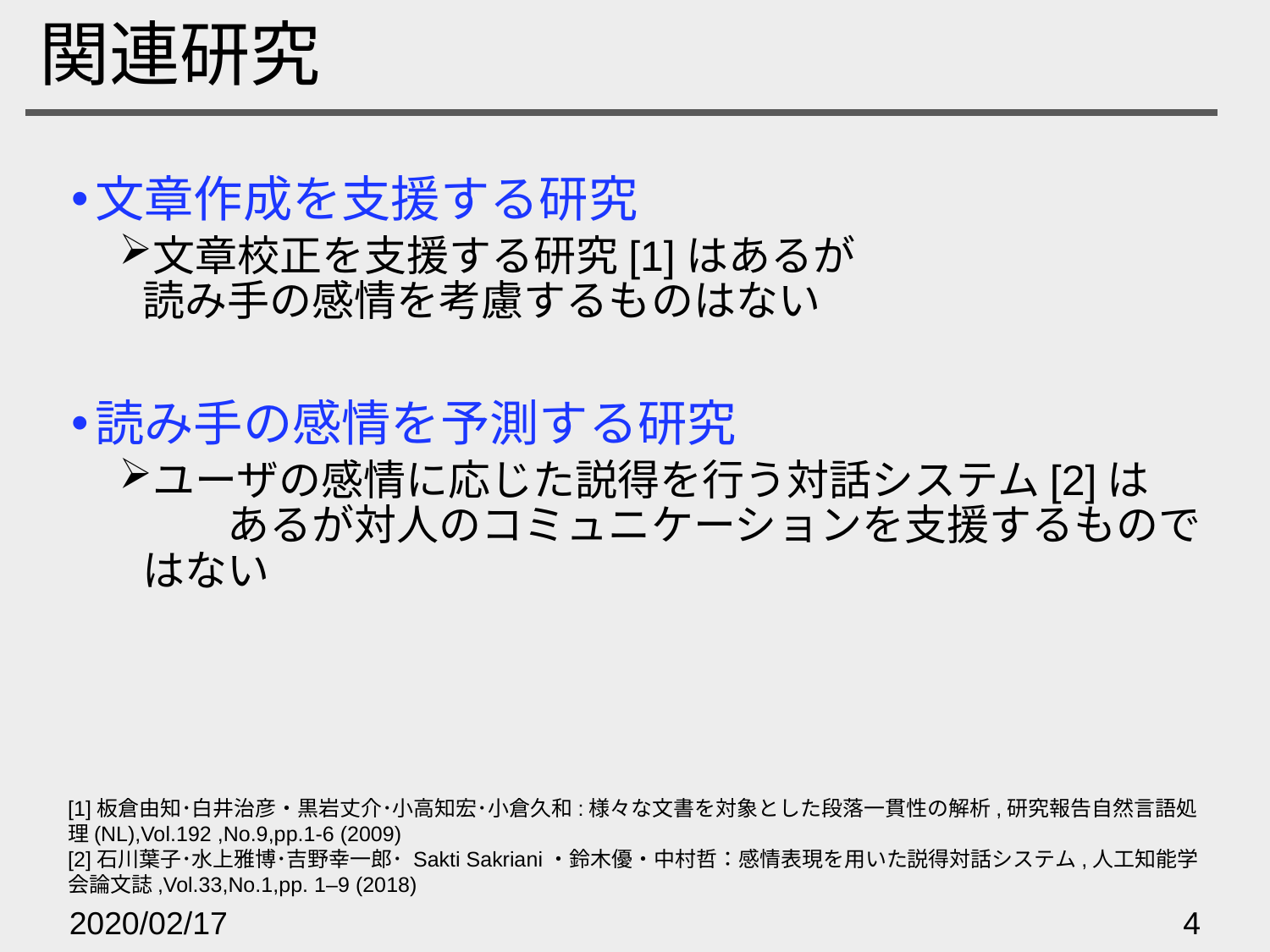

# 関連研究
文章作成を支援する研究
文章校正を支援する研究[1]はあるが
読み手の感情を考慮するものはない

読み手の感情を予測する研究
ユーザの感情に応じた説得を行う対話システム[2]は　　　あるが対人のコミュニケーションを支援するものではない
[1]板倉由知･白井治彦・黒岩丈介･小高知宏･小倉久和:様々な文書を対象とした段落一貫性の解析,研究報告自然言語処理(NL),Vol.192 ,No.9,pp.1-6 (2009)
[2]石川葉子･水上雅博･吉野幸一郎･ Sakti Sakriani・鈴木優・中村哲：感情表現を用いた説得対話システム,人工知能学会論文誌,Vol.33,No.1,pp. 1–9 (2018)
2020/02/17
4